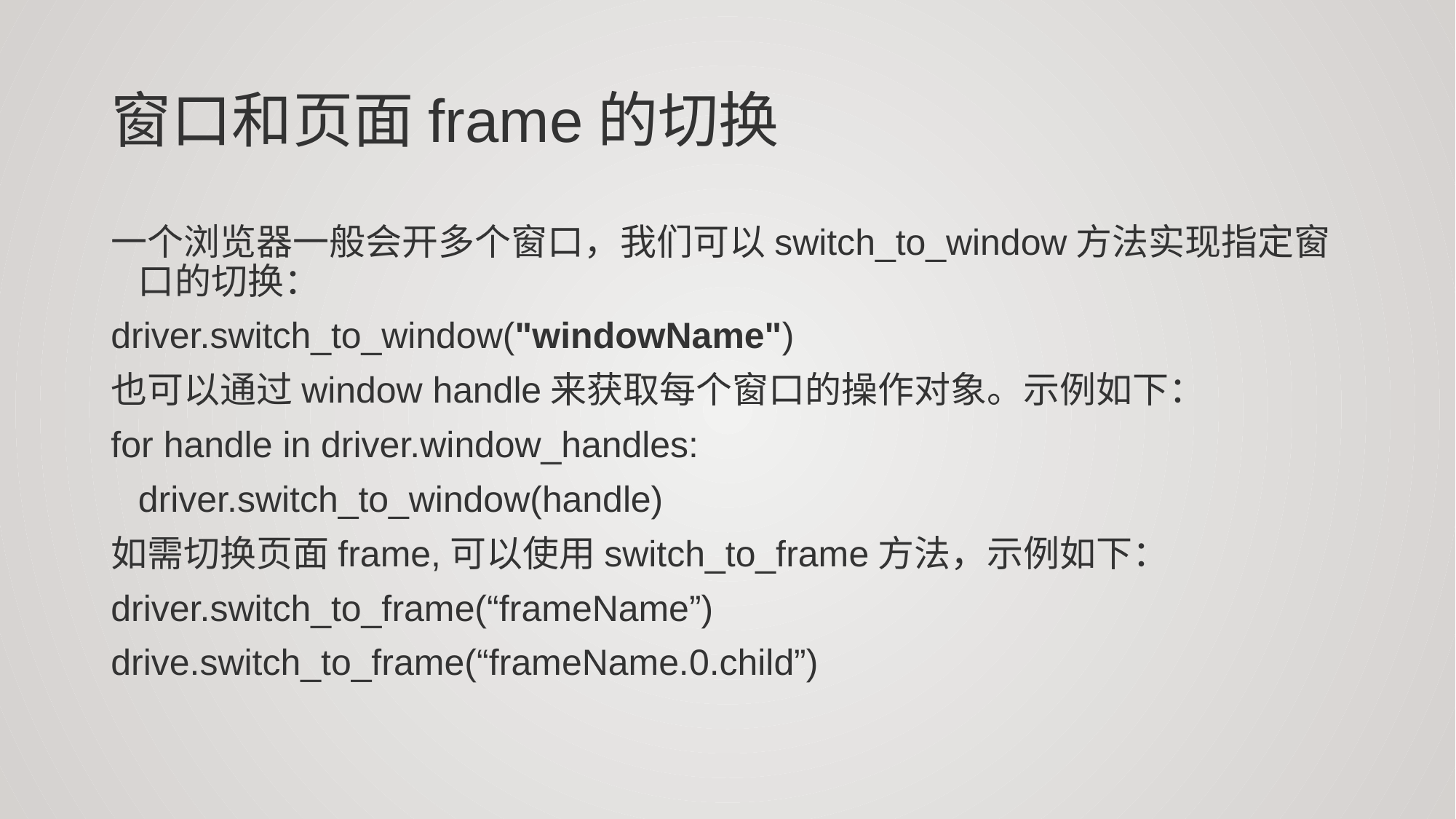

# 窗口和页面frame的切换
一个浏览器一般会开多个窗口，我们可以switch_to_window方法实现指定窗口的切换：
driver.switch_to_window("windowName")
也可以通过window handle来获取每个窗口的操作对象。示例如下：
for handle in driver.window_handles:
	driver.switch_to_window(handle)
如需切换页面frame,可以使用switch_to_frame方法，示例如下：
driver.switch_to_frame(“frameName”)
drive.switch_to_frame(“frameName.0.child”)